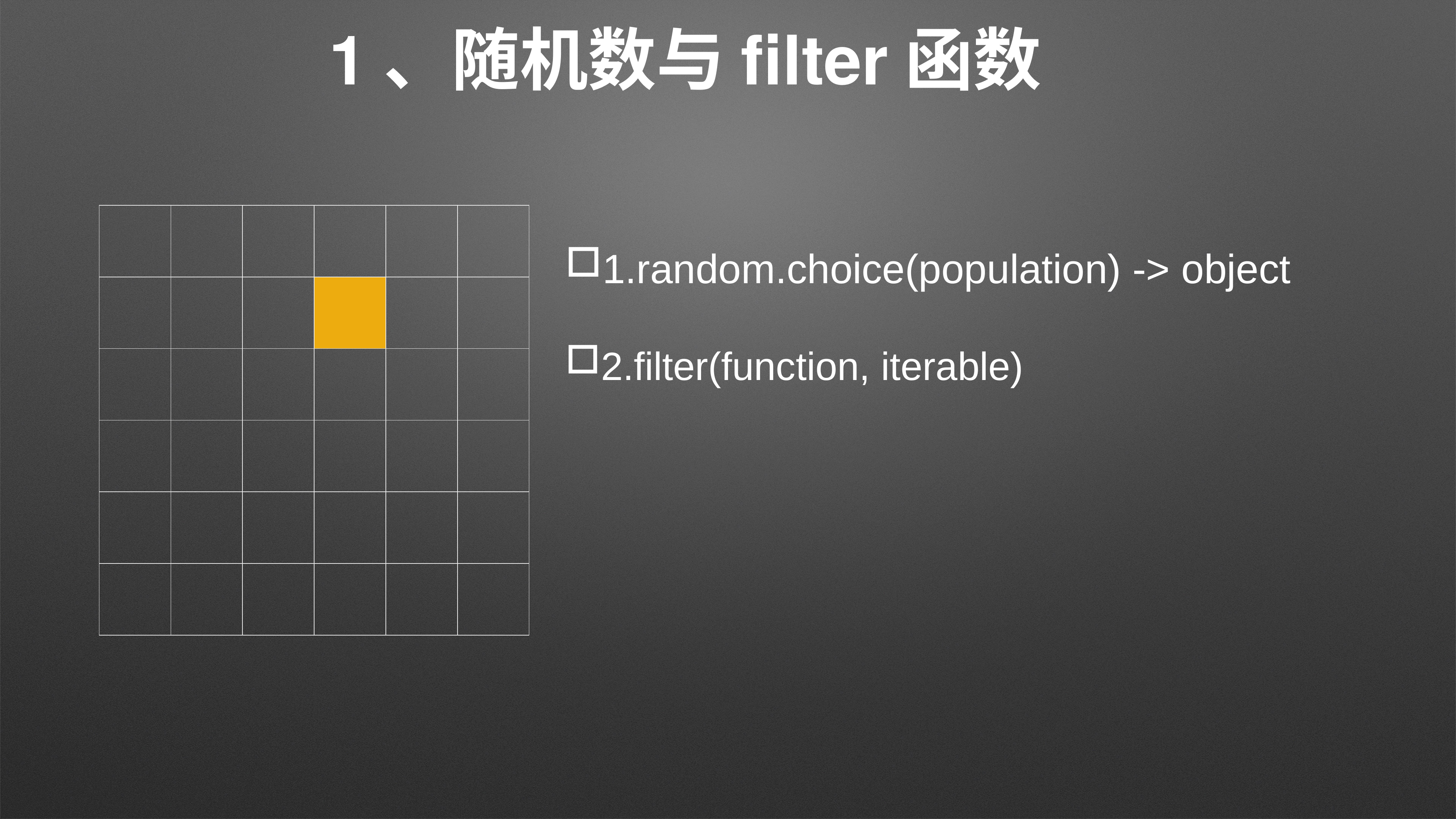

# 1、随机数与filter函数

|  |  |  |  |  |  |
| --- | --- | --- | --- | --- | --- |
|  |  |  |  |  |  |
|  |  |  |  |  |  |
|  |  |  |  |  |  |
|  |  |  |  |  |  |
|  |  |  |  |  |  |
1.random.choice(population) -> object

2.filter(function, iterable)